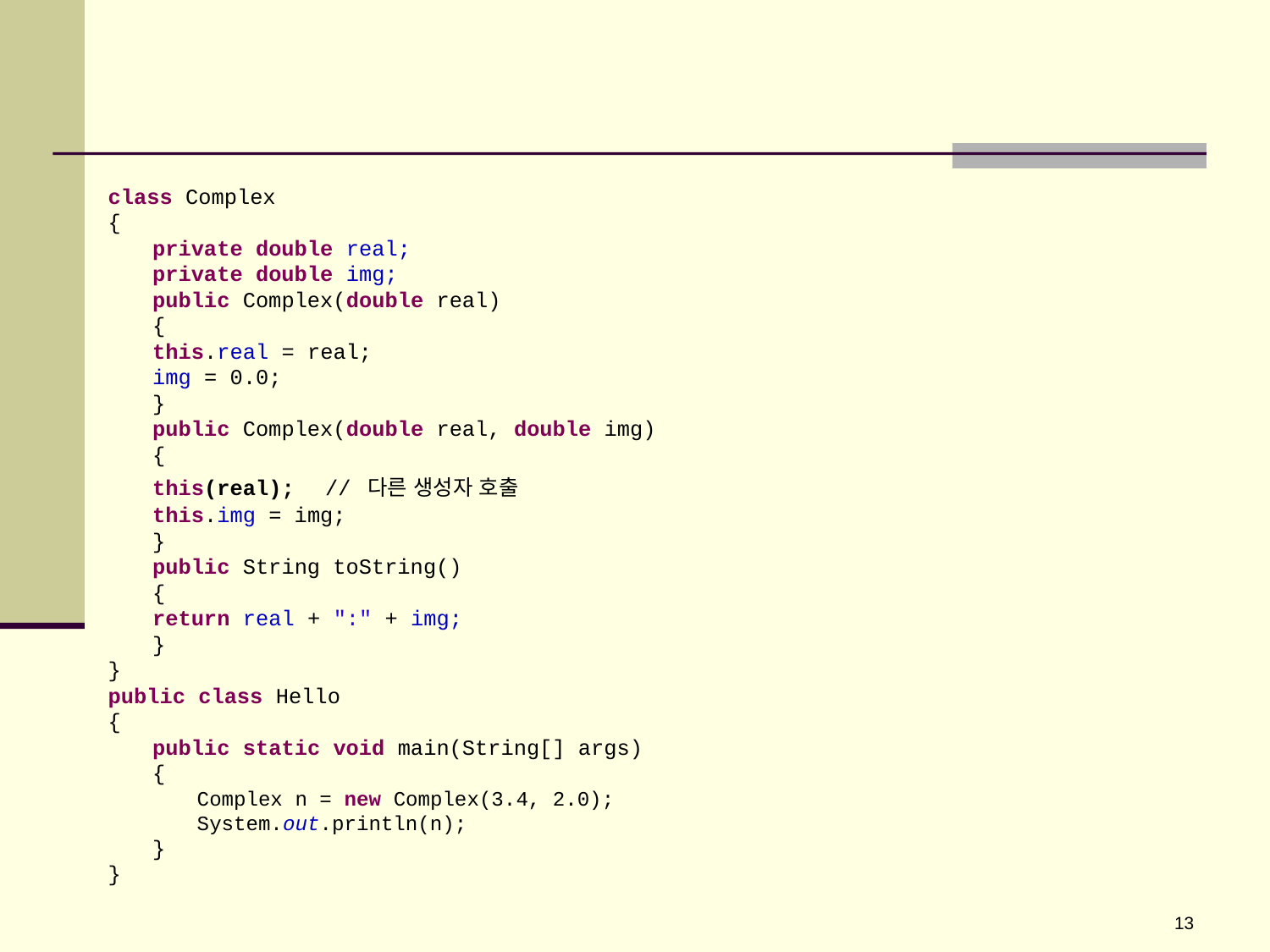

#
class Complex
{
private double real;
private double img;
public Complex(double real)
{
	this.real = real;
	img = 0.0;
}
public Complex(double real, double img)
{
	this(real);	// 다른 생성자 호출
	this.img = img;
}
public String toString()
{
	return real + ":" + img;
}
}
public class Hello
{
public static void main(String[] args)
{
Complex n = new Complex(3.4, 2.0);
System.out.println(n);
}
}

13